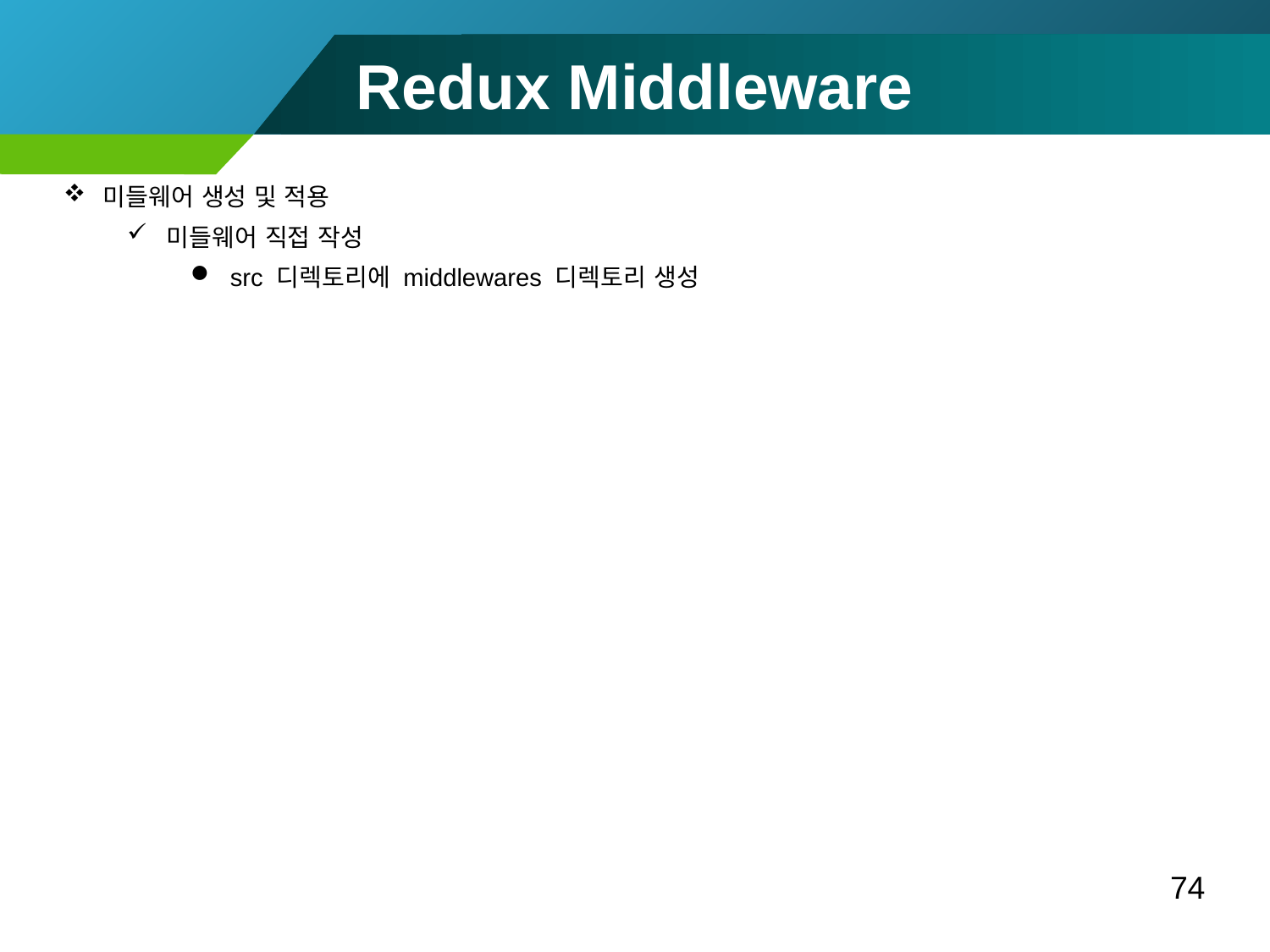

Redux Middleware
미들웨어 생성 및 적용
미들웨어 직접 작성
src 디렉토리에 middlewares 디렉토리 생성
74